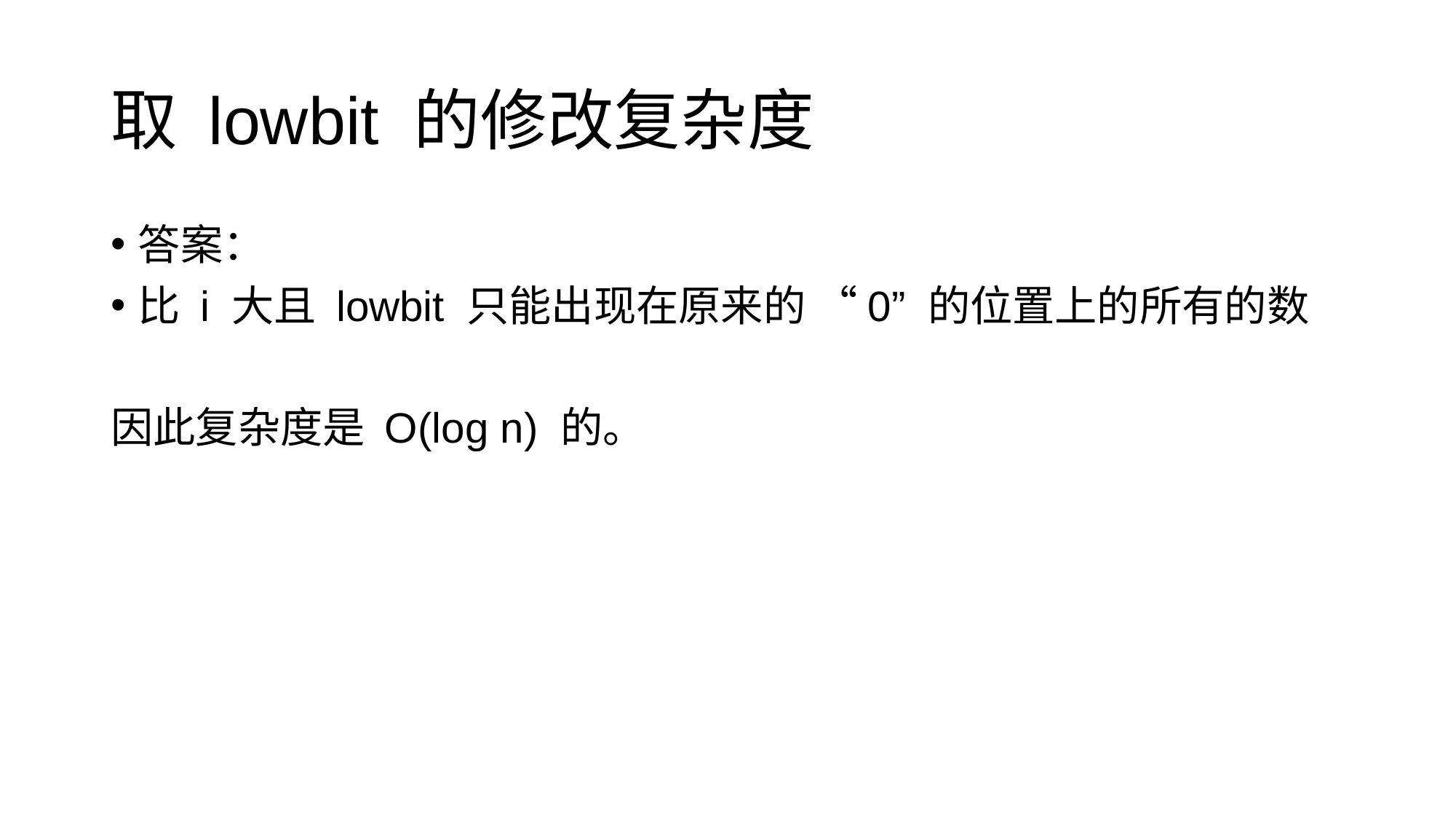

# 取 lowbit 的修改复杂度
答案：
比 i 大且 lowbit 只能出现在原来的 “0” 的位置上的所有的数

因此复杂度是 O(log n) 的。